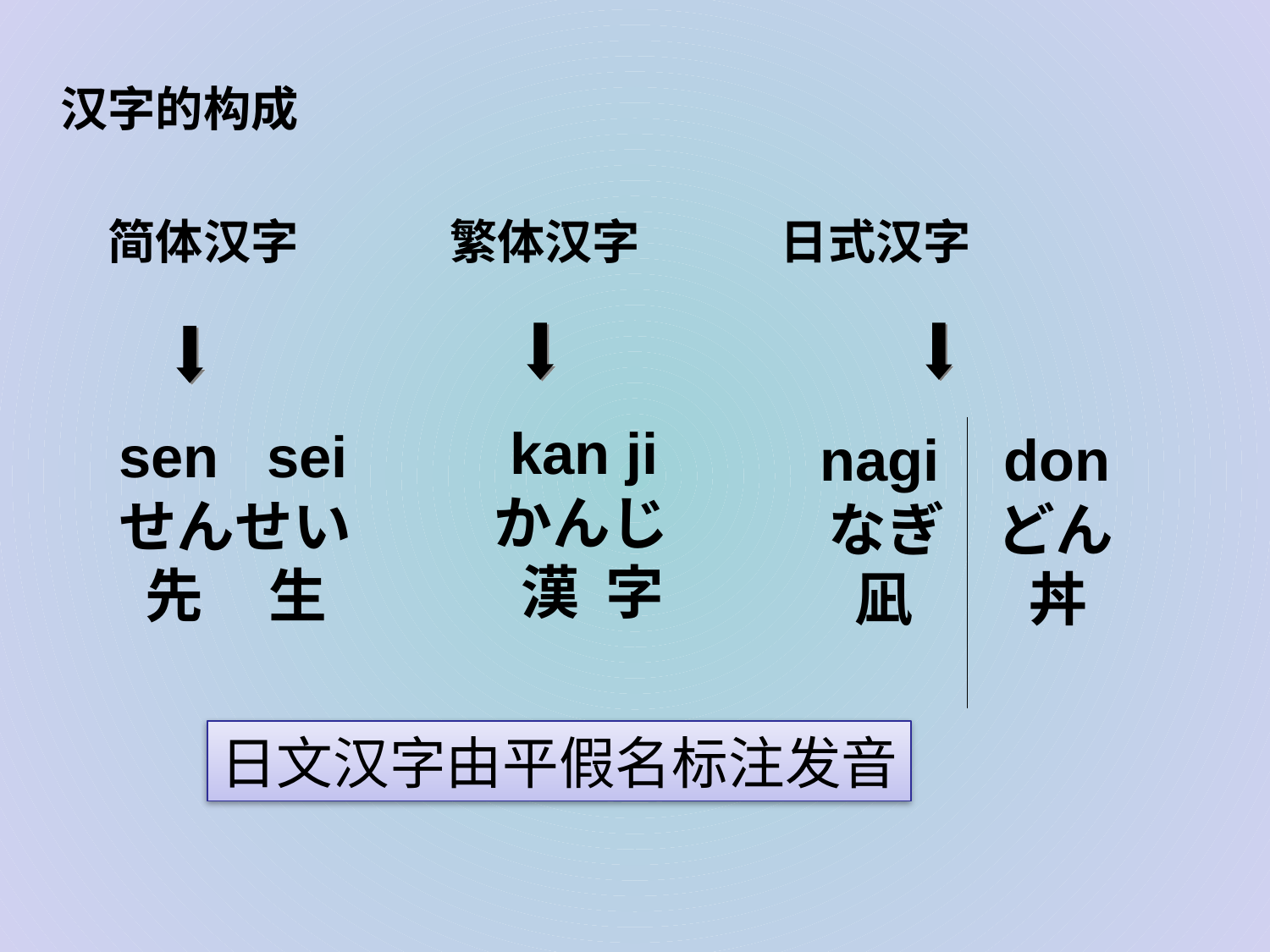

# 汉字的构成

　简体汉字              繁体汉字             日式汉字

 kan ji
かんじ
 漢  字
sen   sei
せんせい
 先     生
  nagi    don
  なぎ    どん
    凪　　丼

日文汉字由平假名标注发音